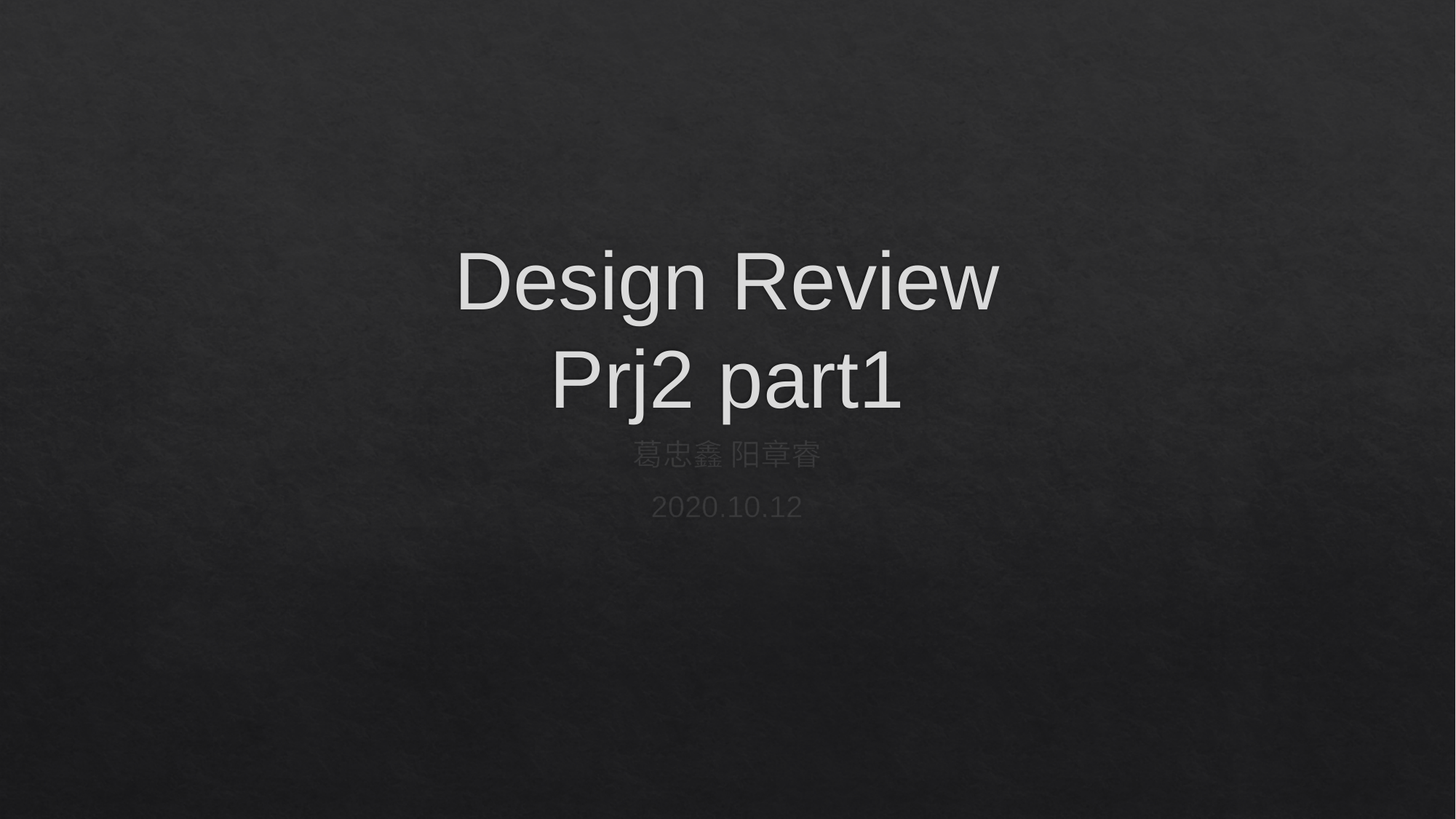

# Design Review Prj2 part1
葛忠鑫 阳章睿
2020.10.12